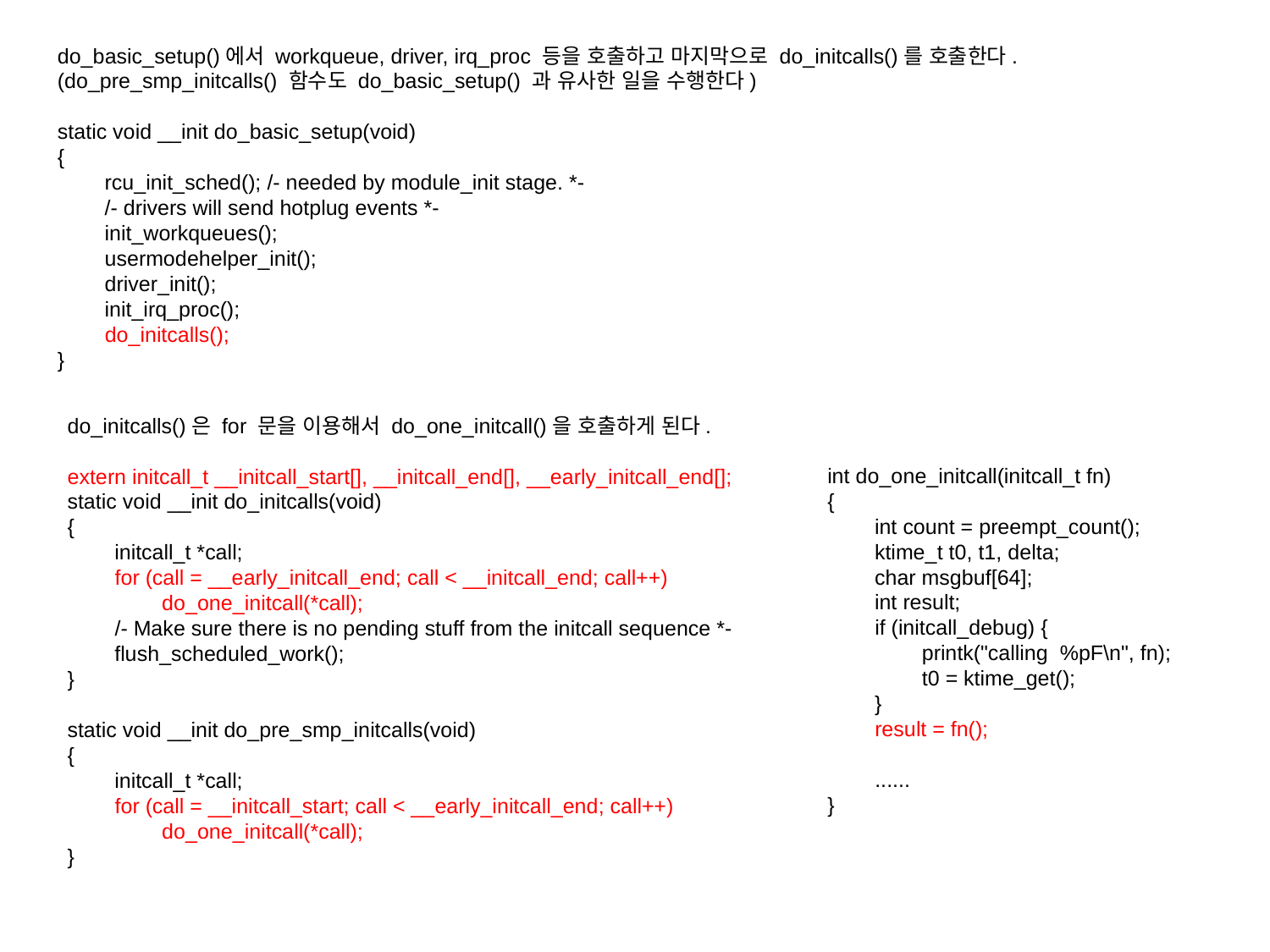

do_basic_setup()에서 workqueue, driver, irq_proc 등을 호출하고 마지막으로 do_initcalls()를 호출한다. (do_pre_smp_initcalls() 함수도 do_basic_setup() 과 유사한 일을 수행한다)

static void __init do_basic_setup(void)
{
        rcu_init_sched(); /- needed by module_init stage. *-
        /- drivers will send hotplug events *-
        init_workqueues();
        usermodehelper_init();
        driver_init();
        init_irq_proc();
        do_initcalls();
}
do_initcalls()은 for 문을 이용해서 do_one_initcall()을 호출하게 된다.

extern initcall_t __initcall_start[], __initcall_end[], __early_initcall_end[];
static void __init do_initcalls(void)
{
        initcall_t *call;
        for (call = __early_initcall_end; call < __initcall_end; call++)
                do_one_initcall(*call);
        /- Make sure there is no pending stuff from the initcall sequence *-
        flush_scheduled_work();
}

static void __init do_pre_smp_initcalls(void)
{
        initcall_t *call;
        for (call = __initcall_start; call < __early_initcall_end; call++)
                do_one_initcall(*call);
}
int do_one_initcall(initcall_t fn)
{
        int count = preempt_count();
        ktime_t t0, t1, delta;
        char msgbuf[64];
        int result;
        if (initcall_debug) {
                printk("calling  %pF\n", fn);
                t0 = ktime_get();
        }
        result = fn();

        ......
}